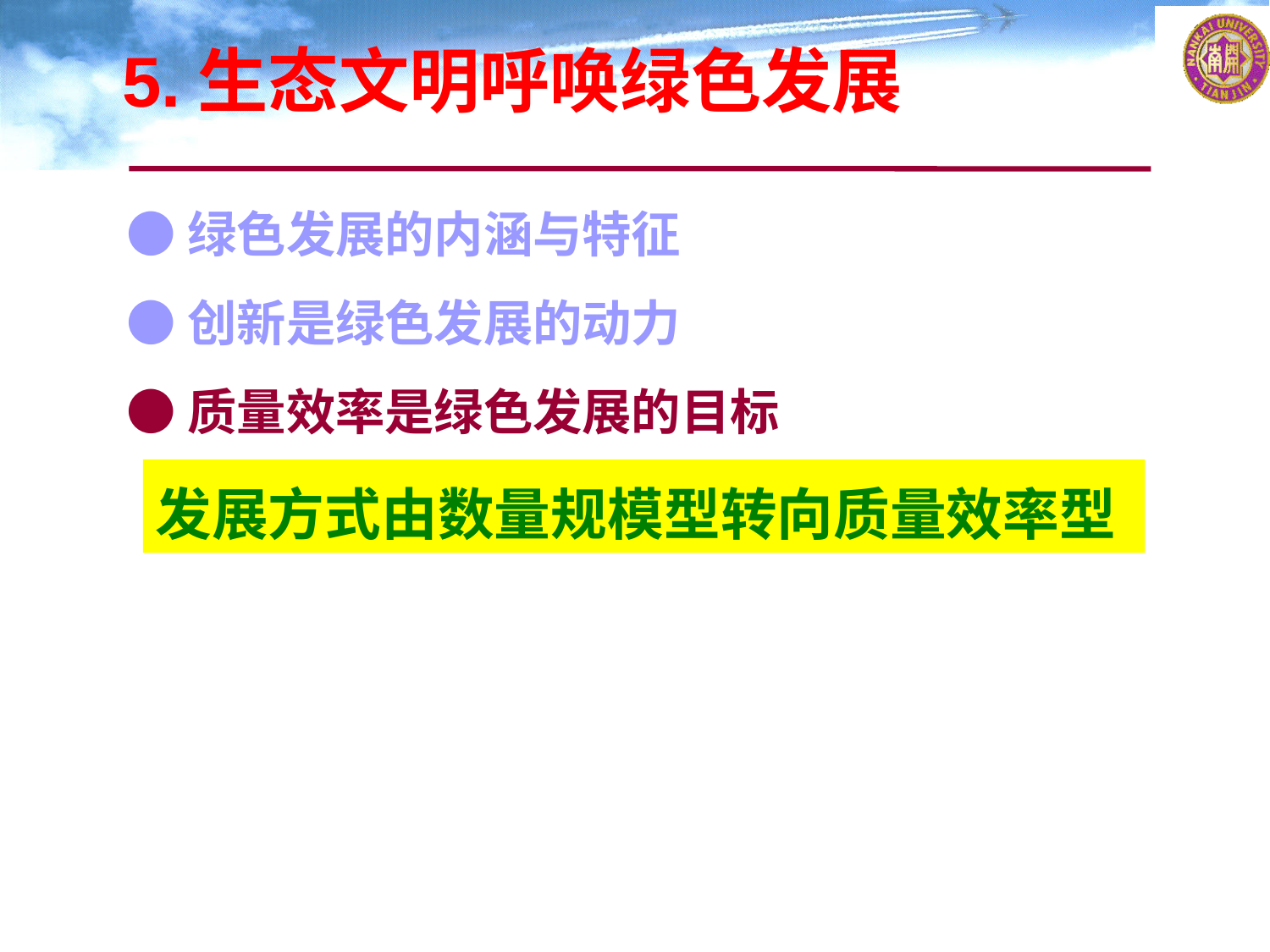

5.生态文明呼唤绿色发展
●绿色发展的内涵与特征
●创新是绿色发展的动力
●质量效率是绿色发展的目标

发展方式由数量规模型转向质量效率型